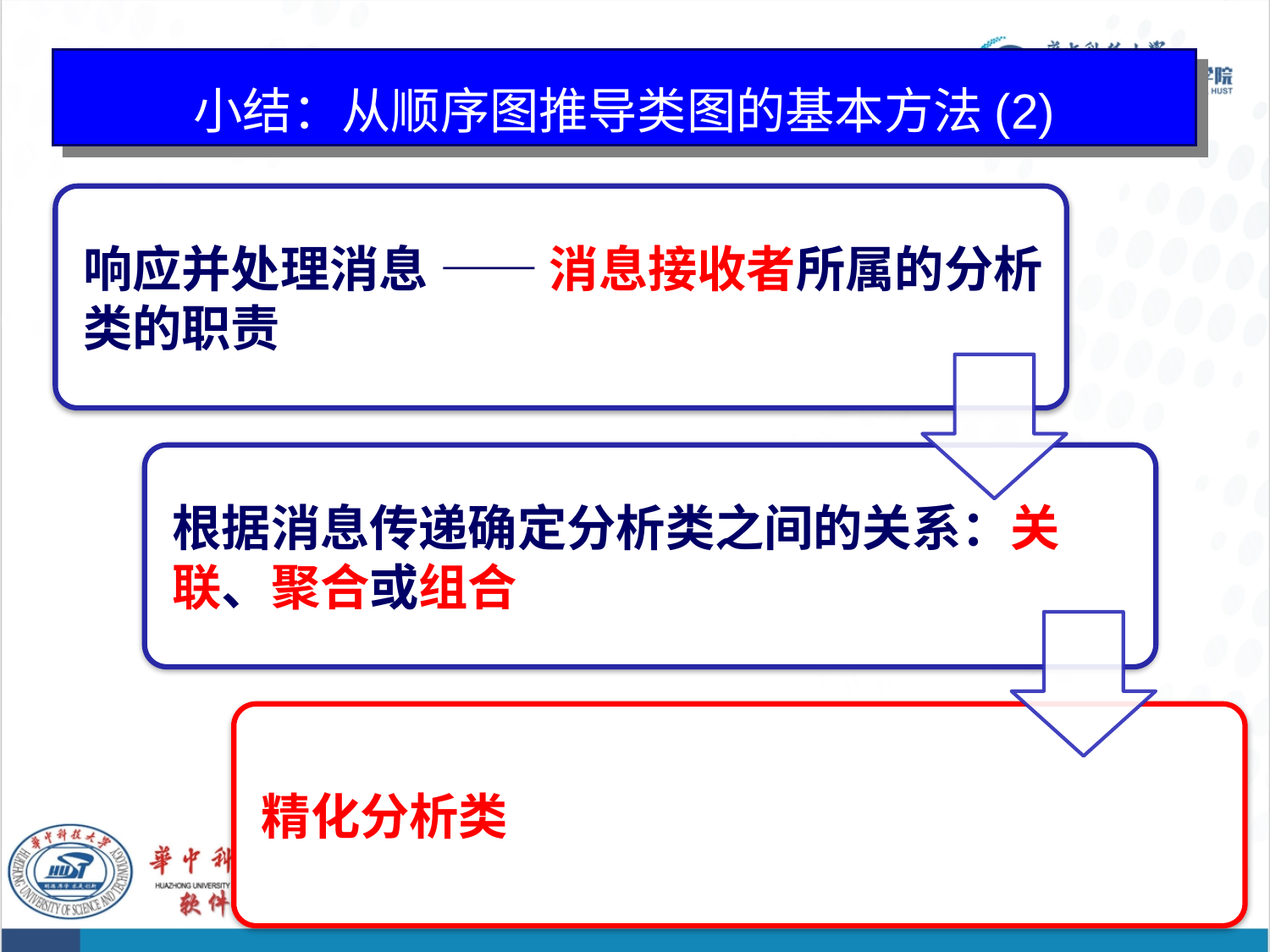

106
# 小结：从顺序图推导类图的基本方法(2)
响应并处理消息 —— 消息接收者所属的分析类的职责
根据消息传递确定分析类之间的关系：关联、聚合或组合
精化分析类